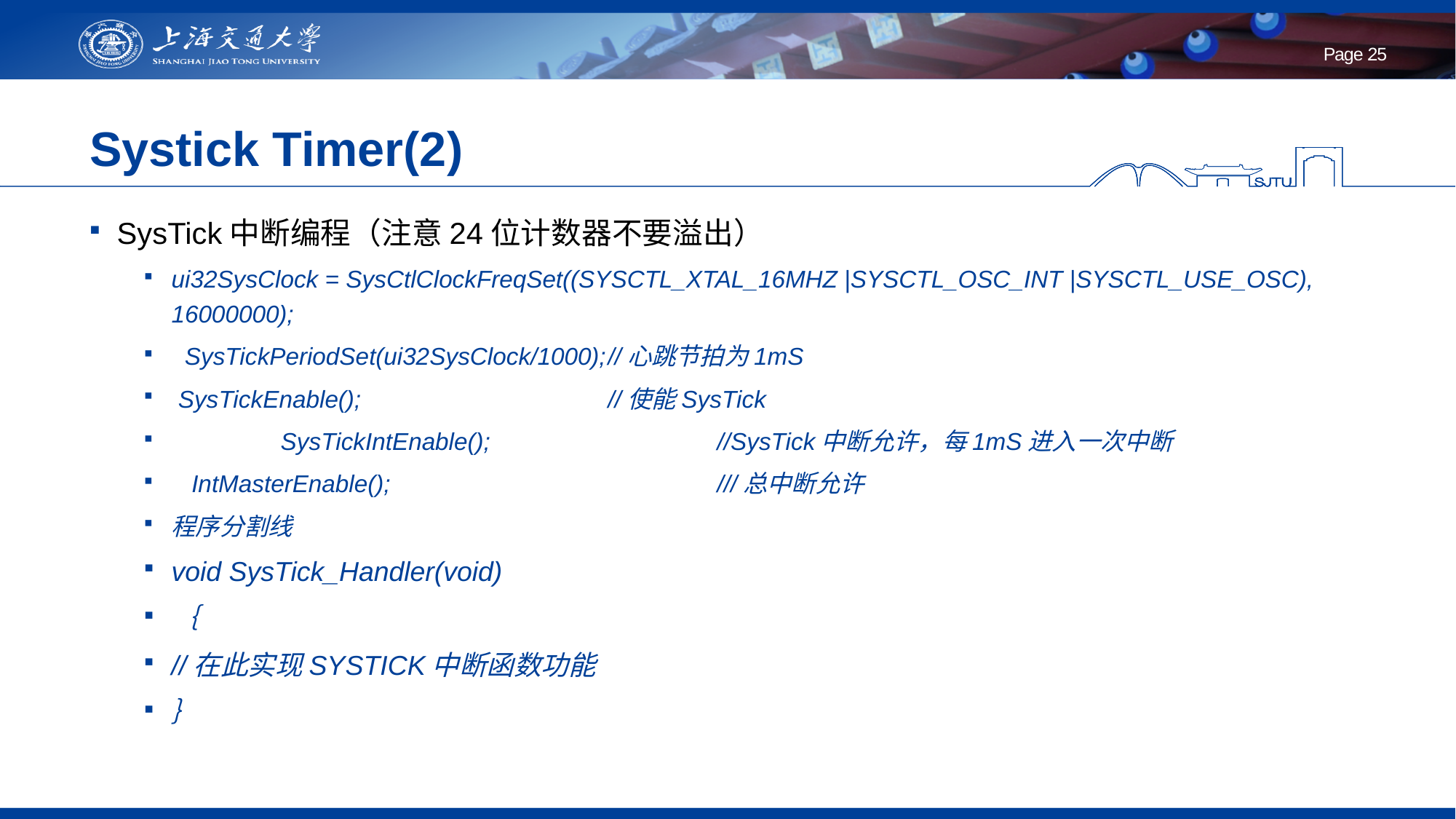

# Systick Timer(2)
SysTick中断编程（注意24位计数器不要溢出）
ui32SysClock = SysCtlClockFreqSet((SYSCTL_XTAL_16MHZ |SYSCTL_OSC_INT |SYSCTL_USE_OSC), 16000000);
  SysTickPeriodSet(ui32SysClock/1000);	//心跳节拍为1mS
 SysTickEnable();			//使能SysTick
	SysTickIntEnable();			//SysTick中断允许，每1mS进入一次中断
   IntMasterEnable();			///总中断允许
程序分割线
void SysTick_Handler(void)
｛
//在此实现SYSTICK中断函数功能
｝